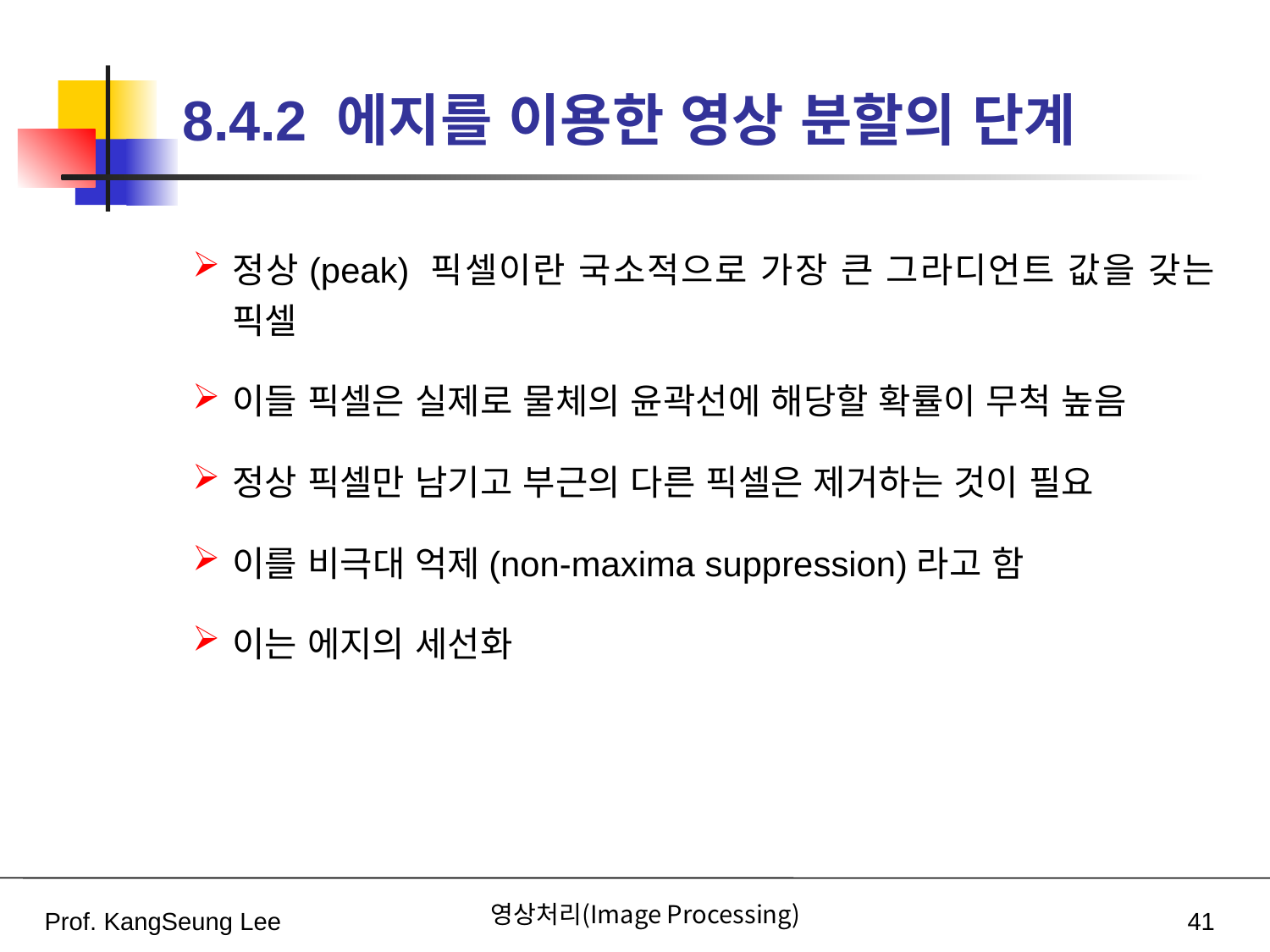

# 8.4.2 에지를 이용한 영상 분할의 단계
정상(peak) 픽셀이란 국소적으로 가장 큰 그라디언트 값을 갖는 픽셀
이들 픽셀은 실제로 물체의 윤곽선에 해당할 확률이 무척 높음
정상 픽셀만 남기고 부근의 다른 픽셀은 제거하는 것이 필요
이를 비극대 억제(non-maxima suppression)라고 함
이는 에지의 세선화
Prof. KangSeung Lee
영상처리(Image Processing)
41